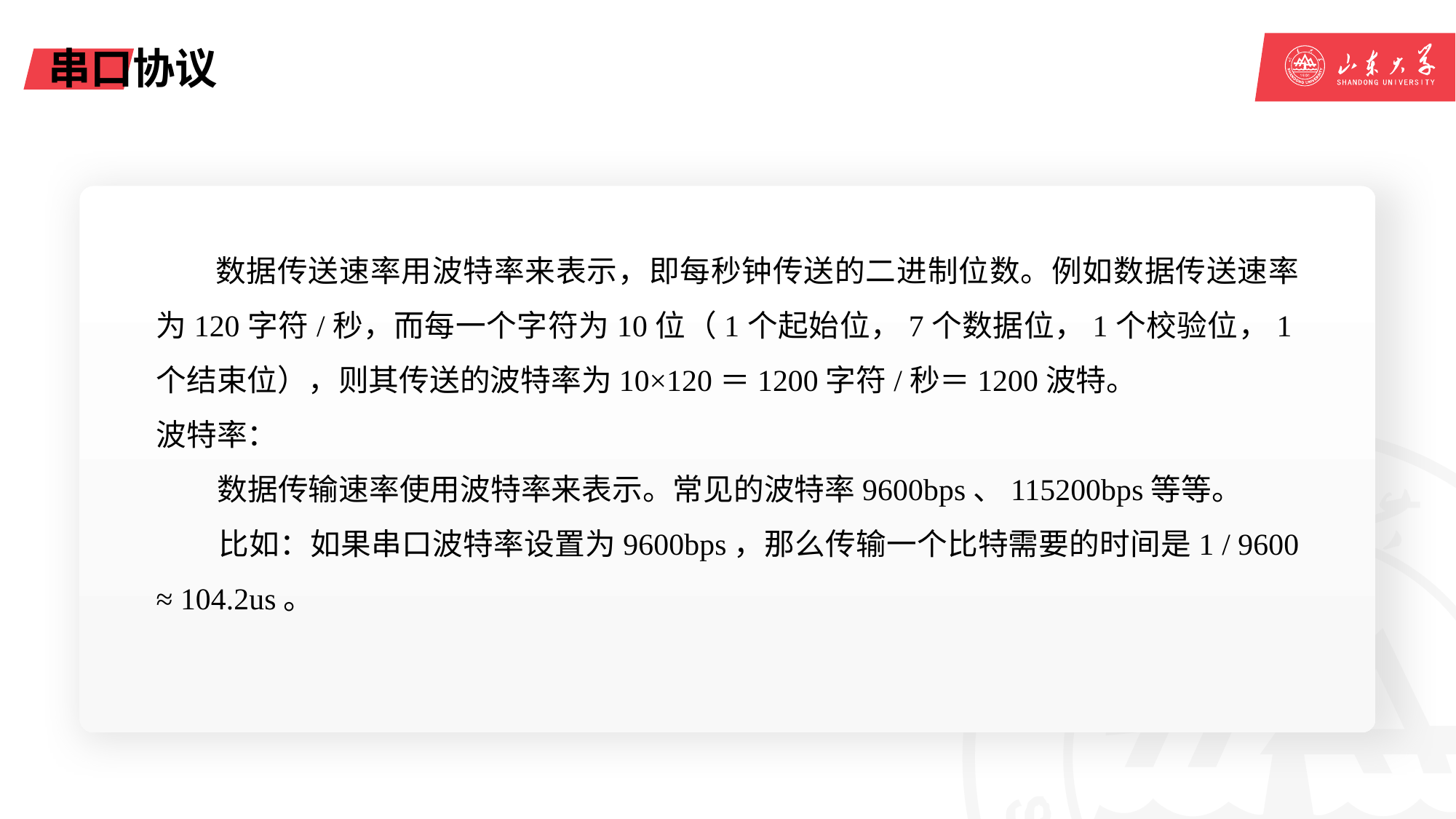

# 串口协议

       数据传送速率用波特率来表示，即每秒钟传送的二进制位数。例如数据传送速率为120字符/秒，而每一个字符为10位（1个起始位，7个数据位，1个校验位，1个结束位），则其传送的波特率为10×120＝1200字符/秒＝1200波特。
波特率：
        数据传输速率使用波特率来表示。常见的波特率9600bps、115200bps等等。
        比如：如果串口波特率设置为9600bps，那么传输一个比特需要的时间是1 / 9600 ≈ 104.2us。